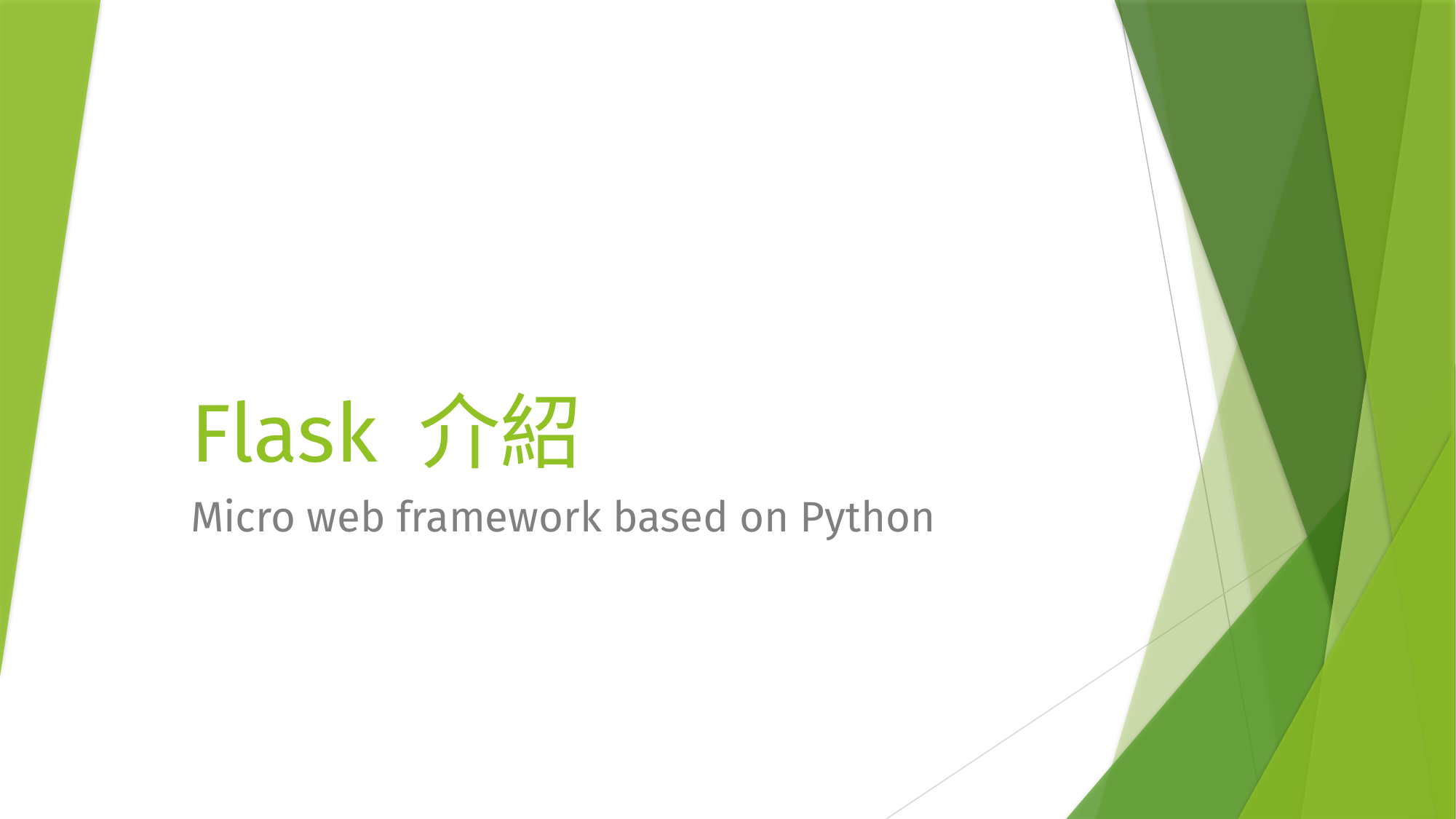

# Flask 介紹
Micro web framework based on Python